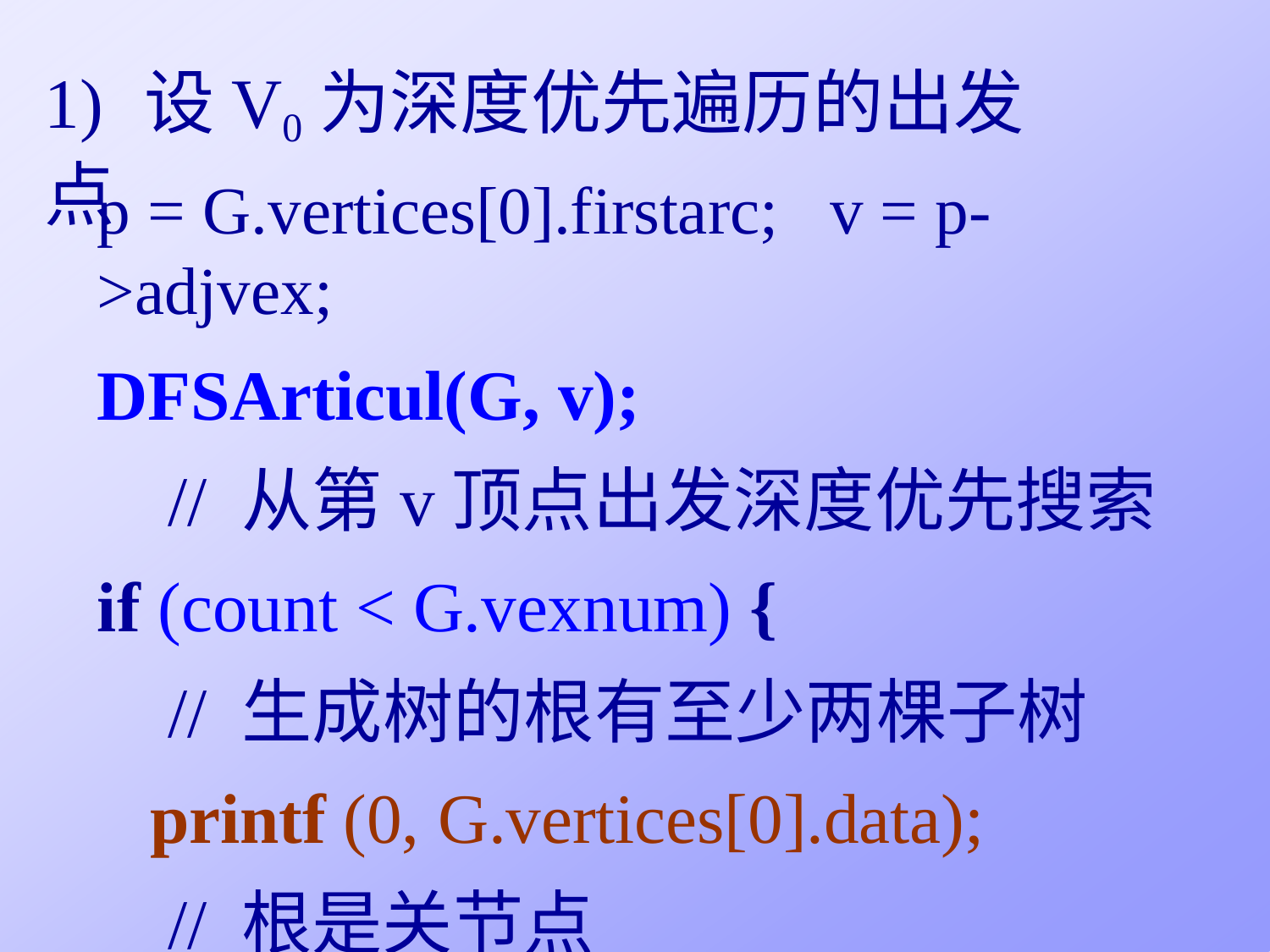

# 1)	设V0为深度优先遍历的出发点
p = G.vertices[0].firstarc;	v = p->adjvex;
DFSArticul(G, v);
// 从第v顶点出发深度优先搜索
if (count < G.vexnum) {
// 生成树的根有至少两棵子树
printf (0, G.vertices[0].data);
// 根是关节点